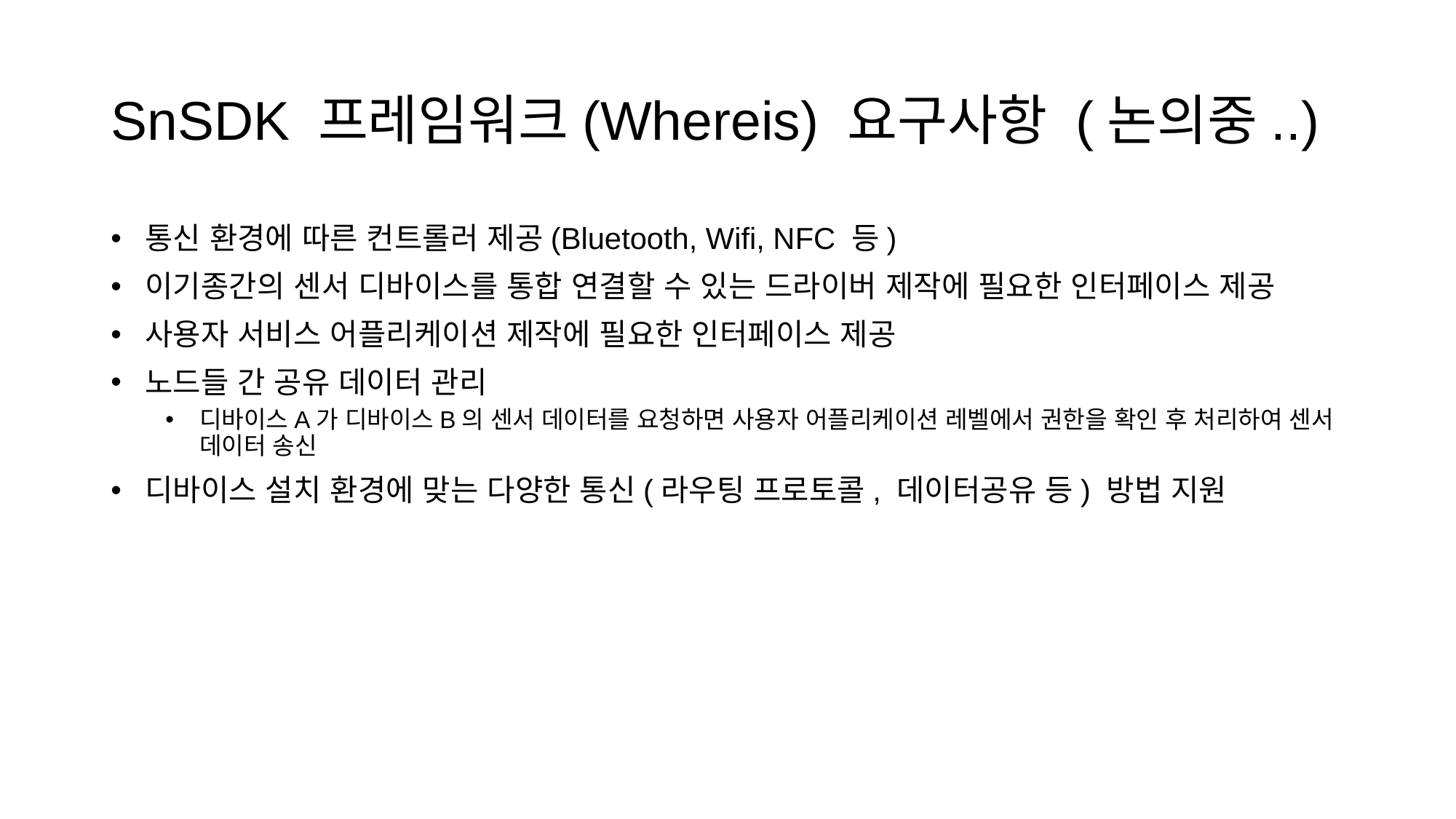

# SnSDK 프레임워크(Whereis) 요구사항 (논의중..)
통신 환경에 따른 컨트롤러 제공(Bluetooth, Wifi, NFC 등)
이기종간의 센서 디바이스를 통합 연결할 수 있는 드라이버 제작에 필요한 인터페이스 제공
사용자 서비스 어플리케이션 제작에 필요한 인터페이스 제공
노드들 간 공유 데이터 관리
디바이스A가 디바이스B의 센서 데이터를 요청하면 사용자 어플리케이션 레벨에서 권한을 확인 후 처리하여 센서 데이터 송신
디바이스 설치 환경에 맞는 다양한 통신(라우팅 프로토콜, 데이터공유 등) 방법 지원